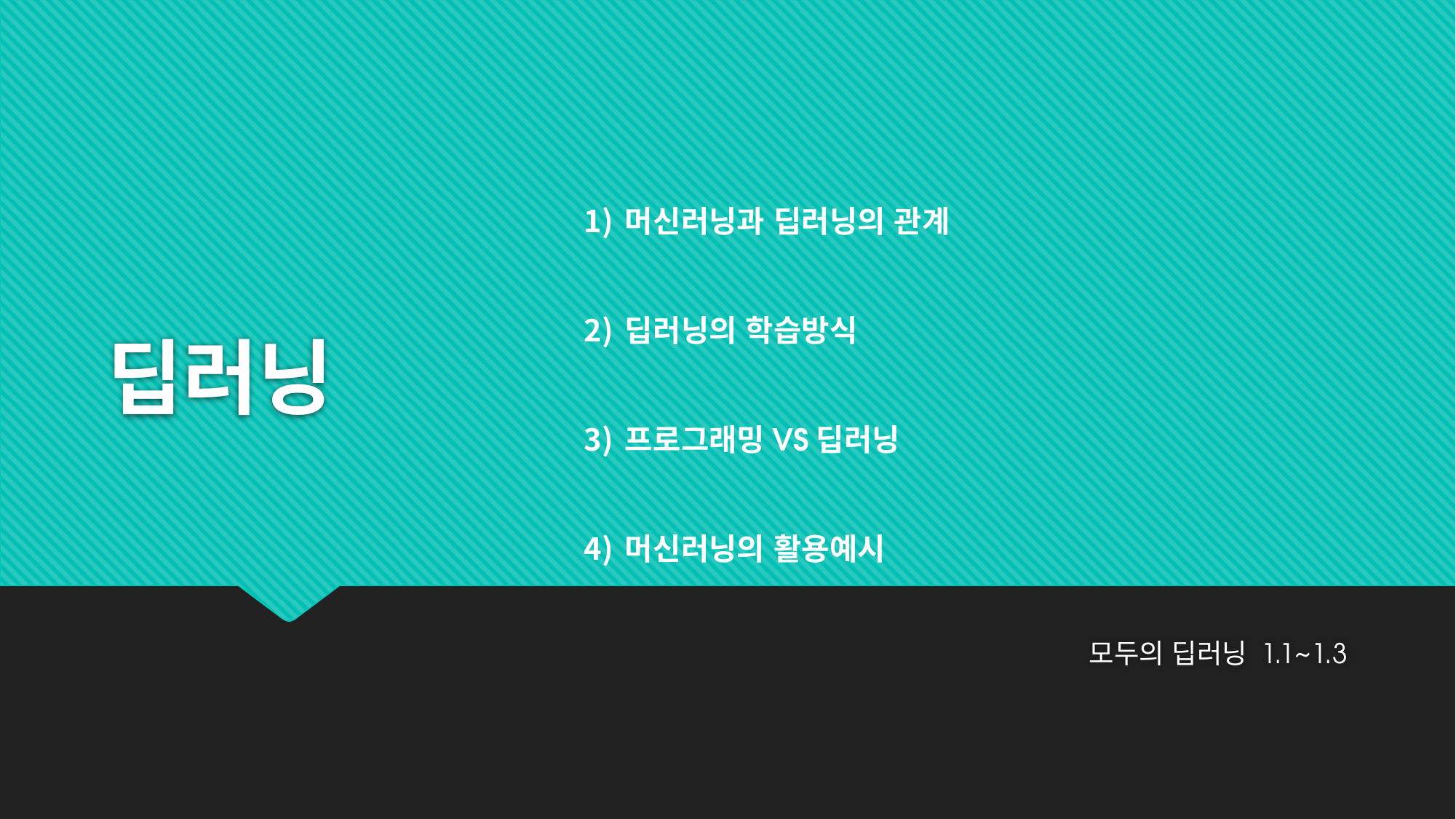

머신러닝과 딥러닝의 관계
딥러닝의 학습방식
프로그래밍VS딥러닝
머신러닝의 활용예시

# 딥러닝
모두의 딥러닝 1.1~1.3